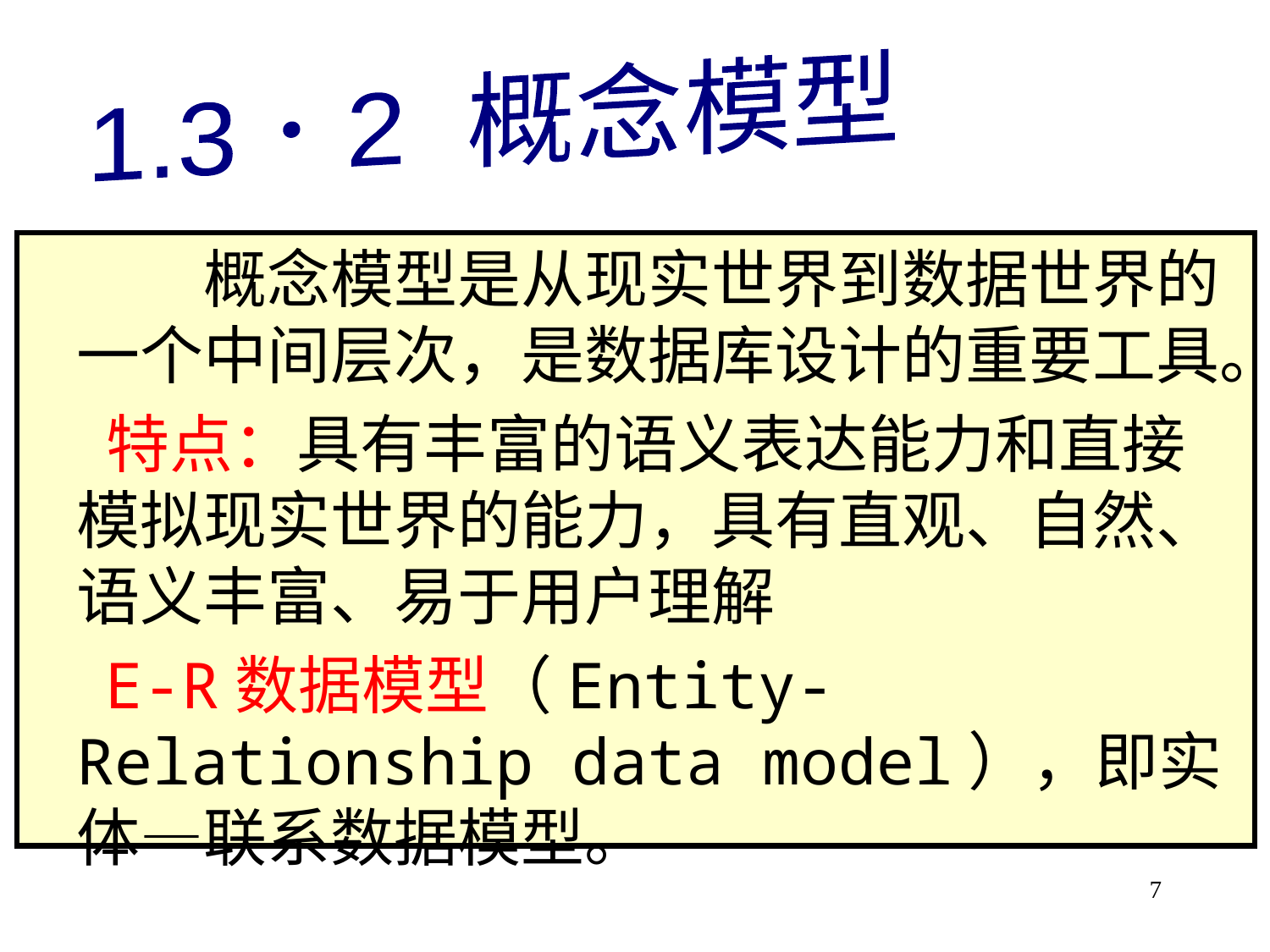

1.3．2  概念模型
		概念模型是从现实世界到数据世界的一个中间层次，是数据库设计的重要工具。
 	 特点：具有丰富的语义表达能力和直接模拟现实世界的能力，具有直观、自然、语义丰富、易于用户理解
  E-R数据模型（Entity-Relationship data model），即实体—联系数据模型。
7